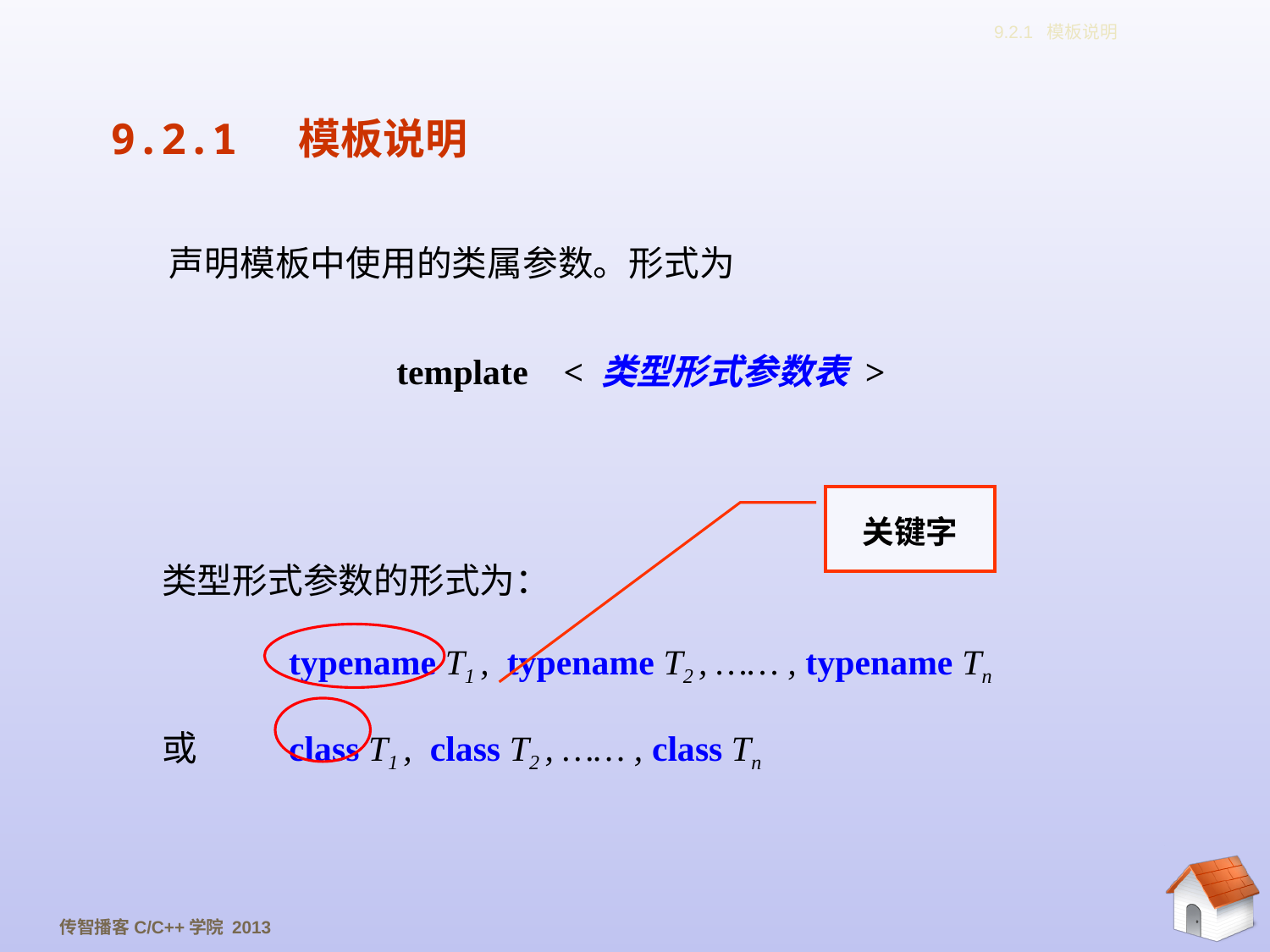

# 9.2.1  模板说明
9.2.1  模板说明
声明模板中使用的类属参数。形式为
template    < 类型形式参数表 >
关键字
类型形式参数的形式为：
	typename T1 ,  typename T2 , …… , typename Tn
或	class T1 ,  class T2 , …… , class Tn